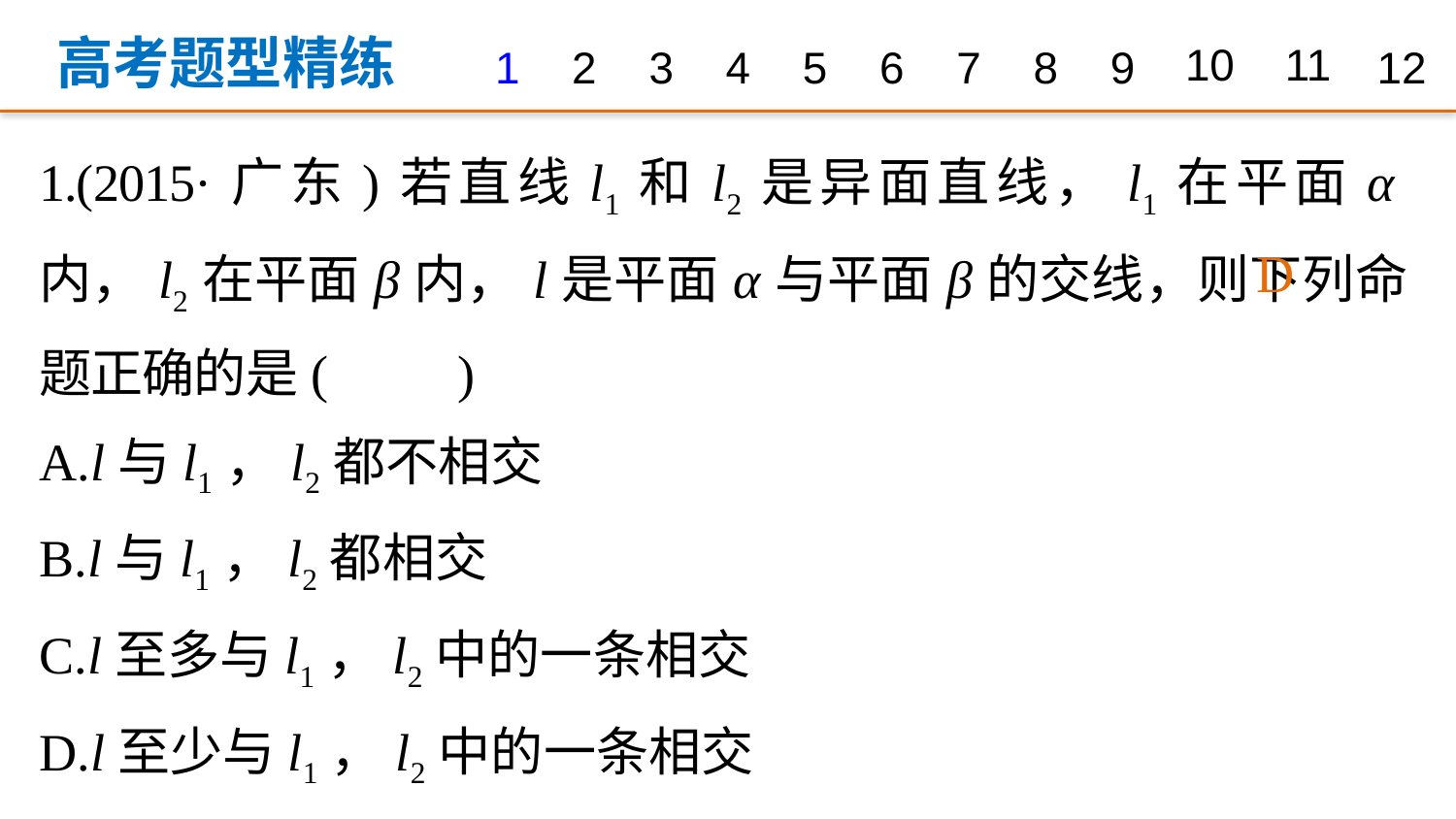

高考题型精练
1
2
3
4
5
6
7
8
9
10
11
12
1.(2015·广东)若直线l1和l2是异面直线，l1在平面α内，l2在平面β内，l是平面α与平面β的交线，则下列命题正确的是(　　)
A.l与l1，l2都不相交
B.l与l1，l2都相交
C.l至多与l1，l2中的一条相交
D.l至少与l1，l2中的一条相交
解析　若l与l1，l2都不相交则l∥l1，l∥l2，
∴l1∥l2，这与l1和l2异面矛盾，∴l至少与l1，l2中的一条相交.
D